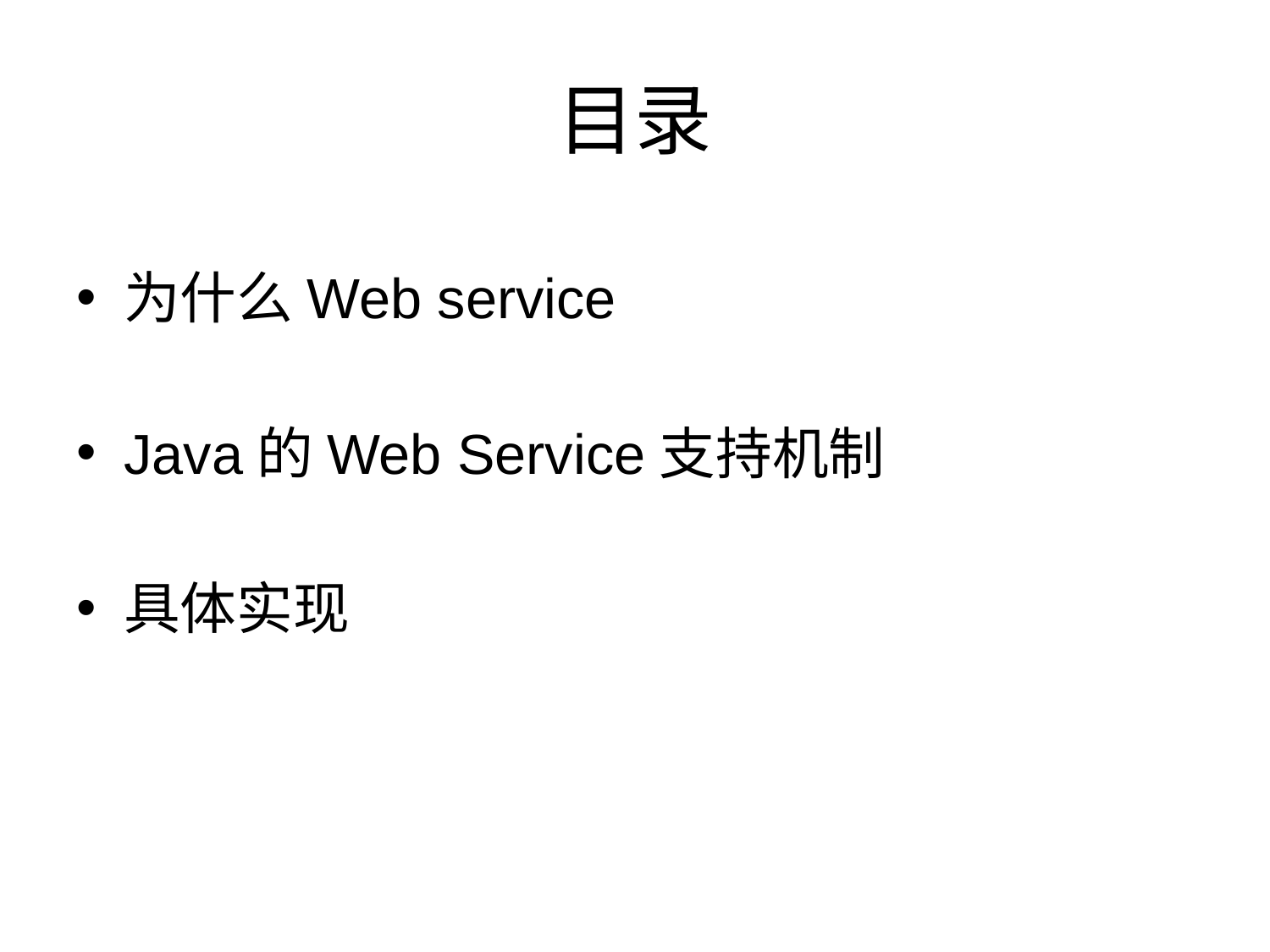

# 目录
为什么Web service

Java的Web Service支持机制

具体实现